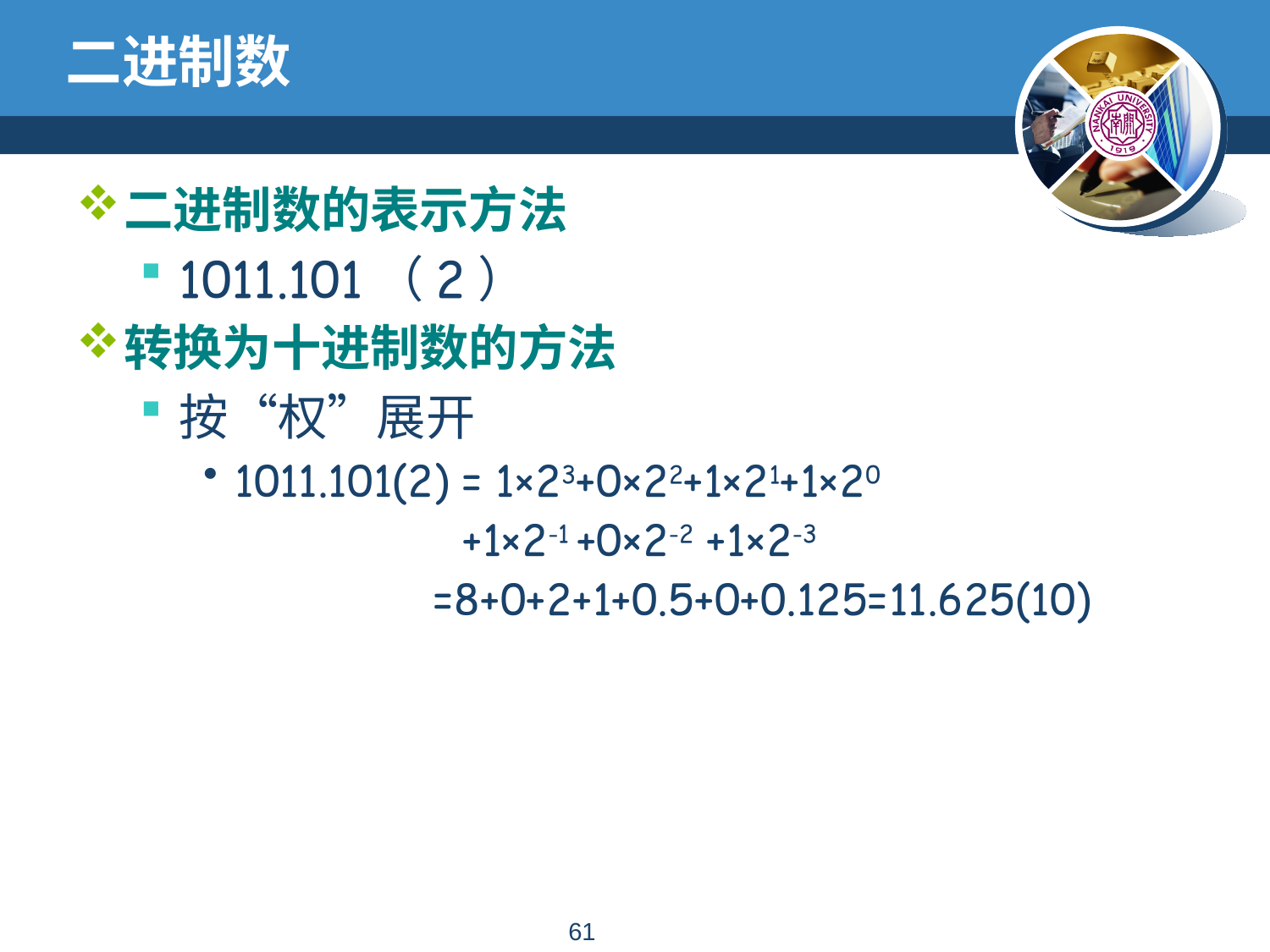

# 二进制数
二进制数的表示方法
1011.101（2）
转换为十进制数的方法
按“权”展开
1011.101(2) = 1×23+0×22+1×21+1×20
                                   +1×2-1 +0×2-2 +1×2-3
                               =8+0+2+1+0.5+0+0.125=11.625(10)
61